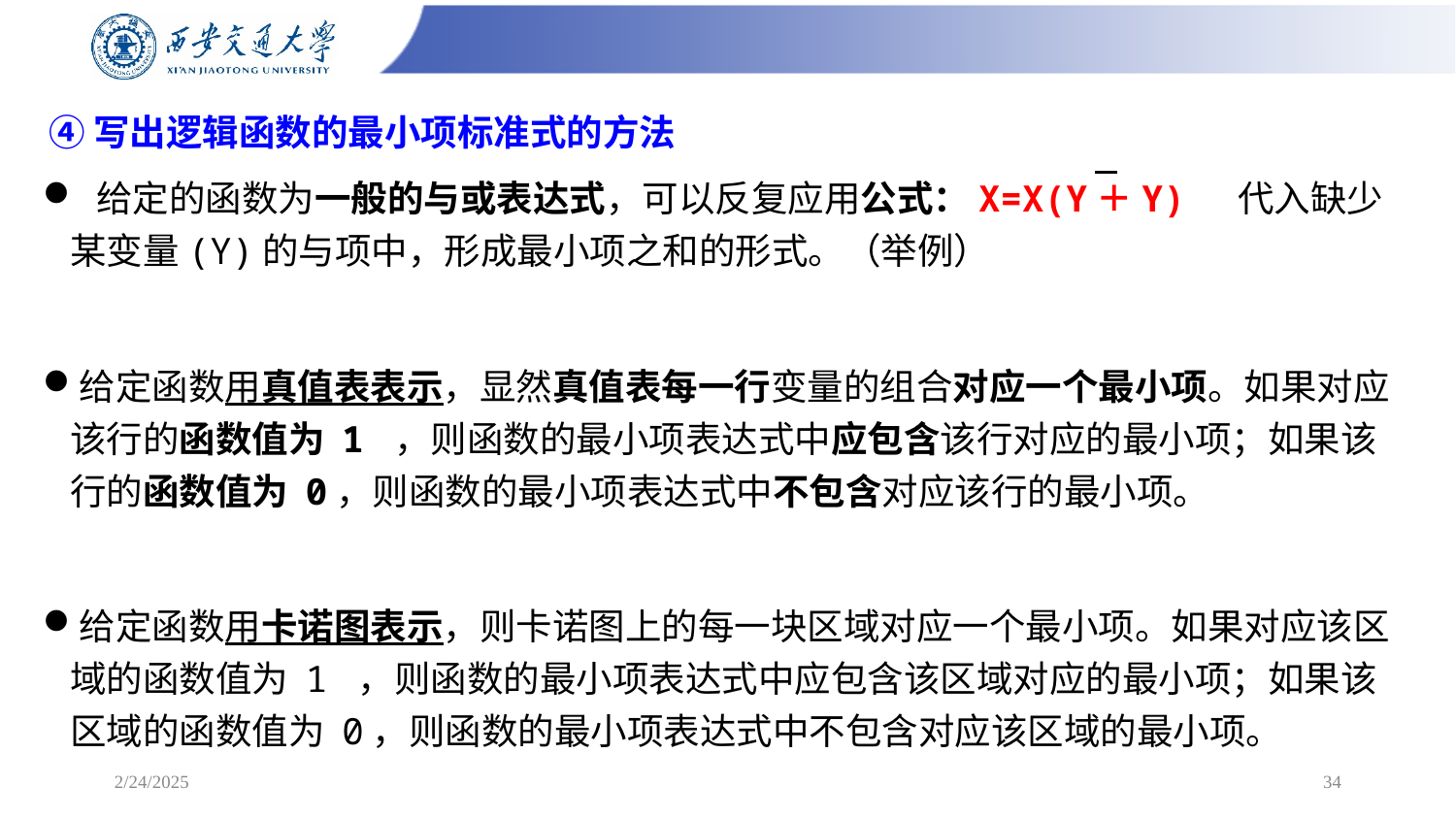

④写出逻辑函数的最小项标准式的方法
# 给定的函数为一般的与或表达式，可以反复应用公式：X=X(Y＋Y)  代入缺少某变量(Y)的与项中，形成最小项之和的形式。（举例）

给定函数用真值表表示，显然真值表每一行变量的组合对应一个最小项。如果对应该行的函数值为 1 ，则函数的最小项表达式中应包含该行对应的最小项；如果该行的函数值为 0，则函数的最小项表达式中不包含对应该行的最小项。

给定函数用卡诺图表示，则卡诺图上的每一块区域对应一个最小项。如果对应该区域的函数值为 1 ，则函数的最小项表达式中应包含该区域对应的最小项；如果该区域的函数值为 0，则函数的最小项表达式中不包含对应该区域的最小项。

2/24/2025
34